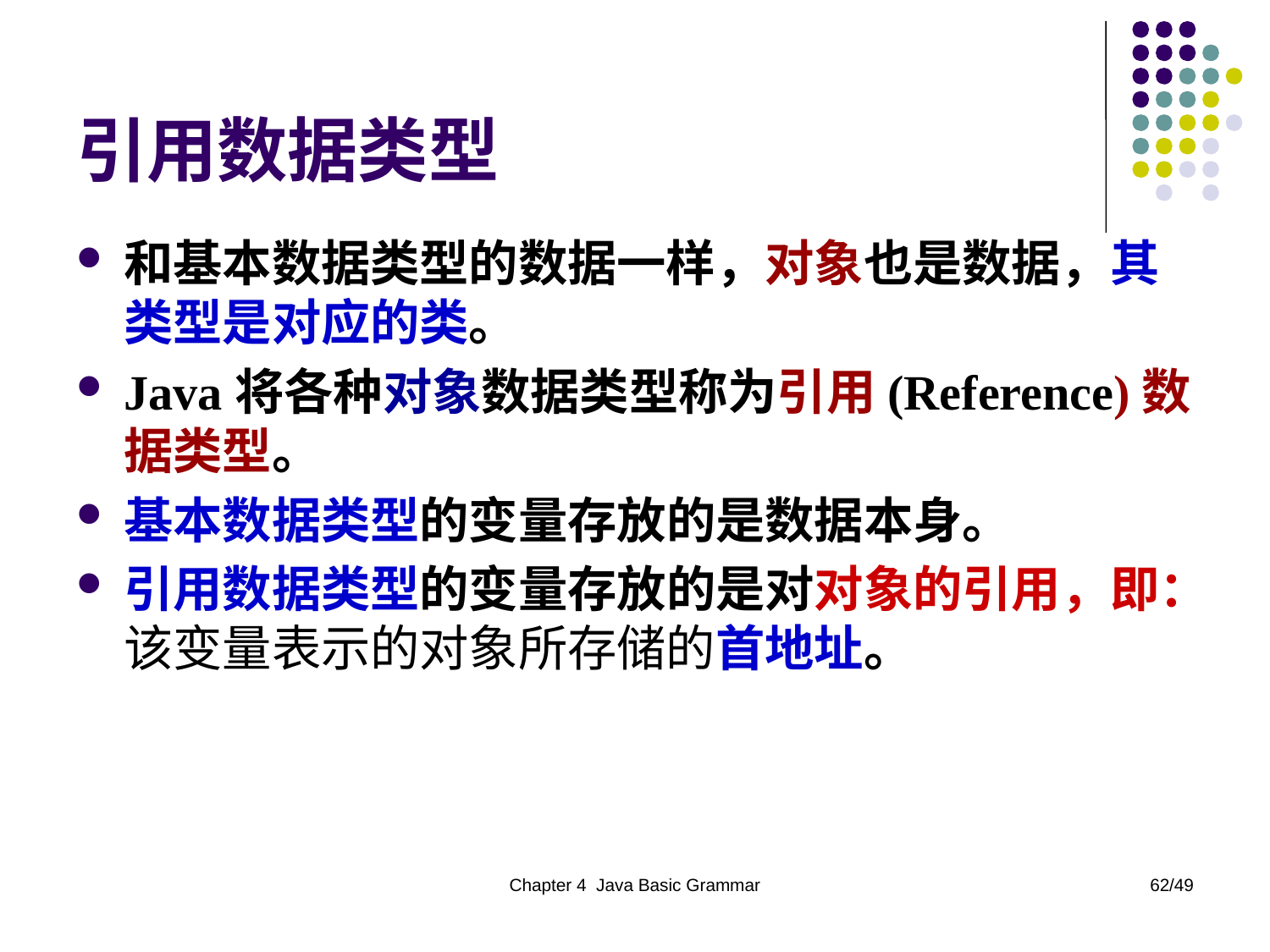

# 引用数据类型
和基本数据类型的数据一样，对象也是数据，其类型是对应的类。
Java将各种对象数据类型称为引用(Reference)数据类型。
基本数据类型的变量存放的是数据本身。
引用数据类型的变量存放的是对对象的引用，即：该变量表示的对象所存储的首地址。
Chapter 4  Java Basic Grammar
62/49